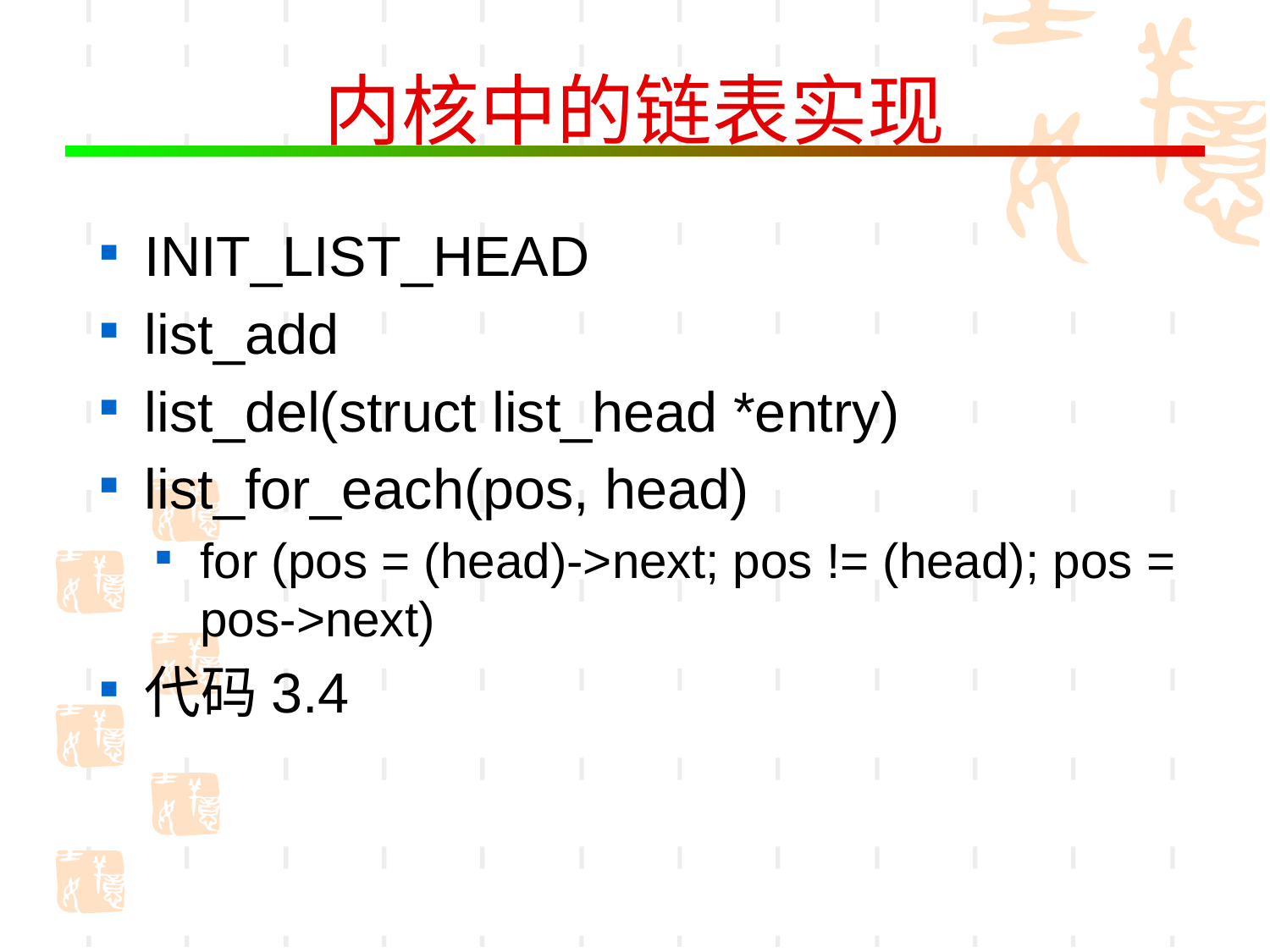

# 内核中的链表实现
INIT_LIST_HEAD
list_add
list_del(struct list_head *entry)
list_for_each(pos, head)
for (pos = (head)->next; pos != (head); pos = pos->next)
代码3.4